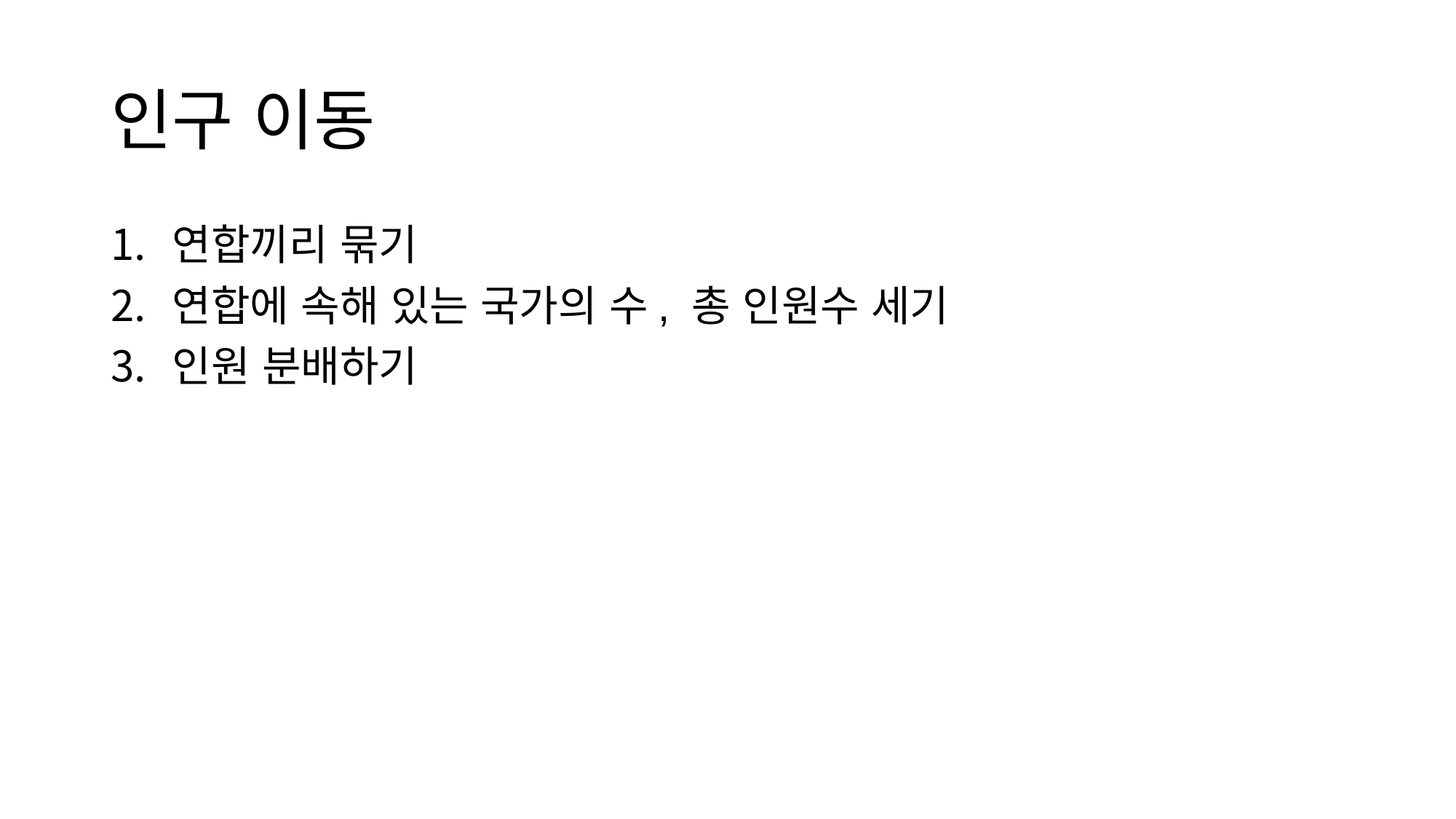

# 인구 이동
연합끼리 묶기
연합에 속해 있는 국가의 수, 총 인원수 세기
인원 분배하기